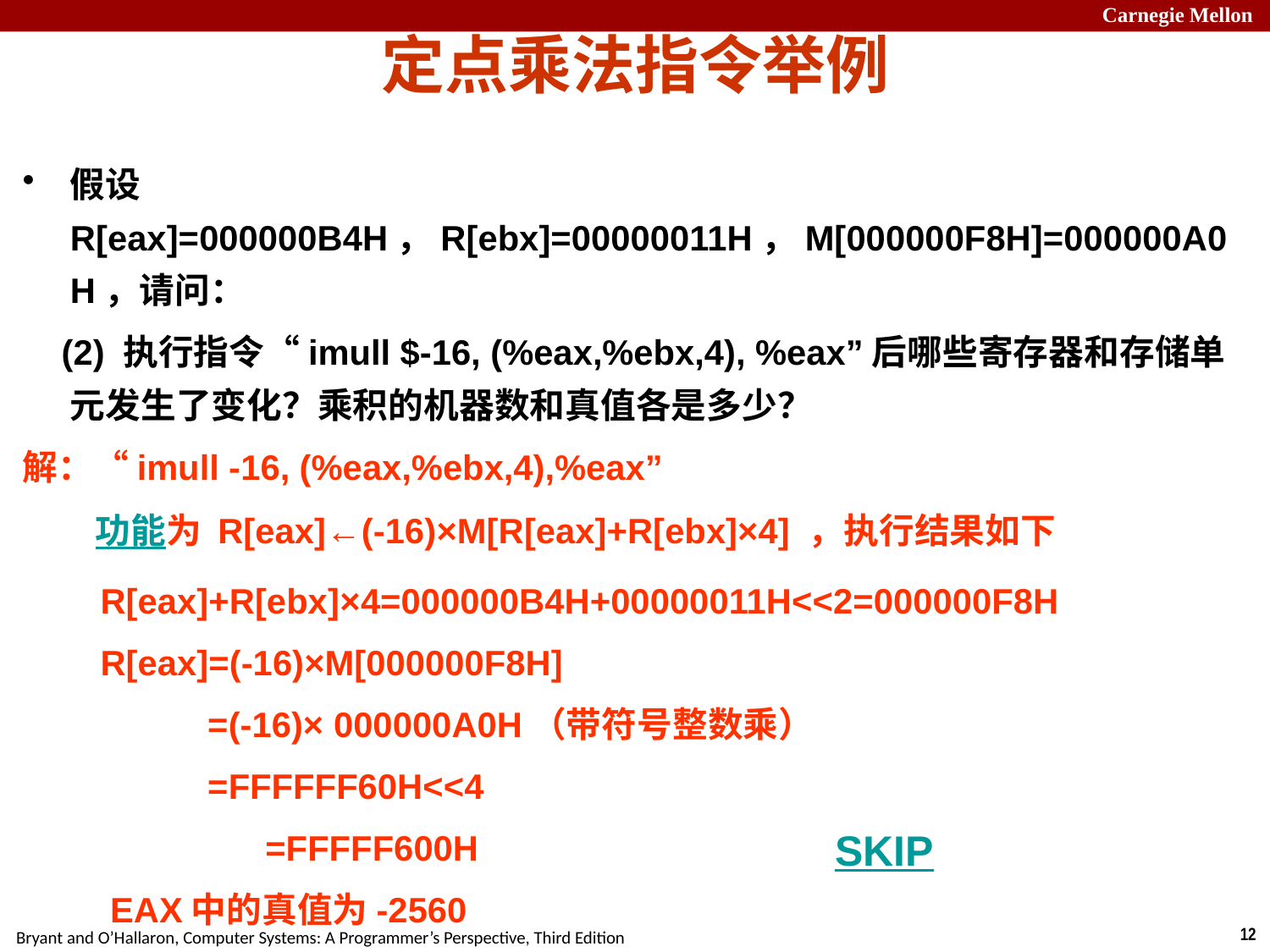

定点乘法指令举例
假设R[eax]=000000B4H，R[ebx]=00000011H，M[000000F8H]=000000A0H，请问：
    (2) 执行指令“imull $-16, (%eax,%ebx,4), %eax”后哪些寄存器和存储单元发生了变化？乘积的机器数和真值各是多少？
解：“imull -16, (%eax,%ebx,4),%eax”
        功能为 R[eax]←(-16)×M[R[eax]+R[ebx]×4] ，执行结果如下
        R[eax]+R[ebx]×4=000000B4H+00000011H<<2=000000F8H
        R[eax]=(-16)×M[000000F8H]
                   =(-16)× 000000A0H（带符号整数乘）
                   =FFFFFF60H<<4
		       =FFFFF600H
         EAX中的真值为-2560

SKIP